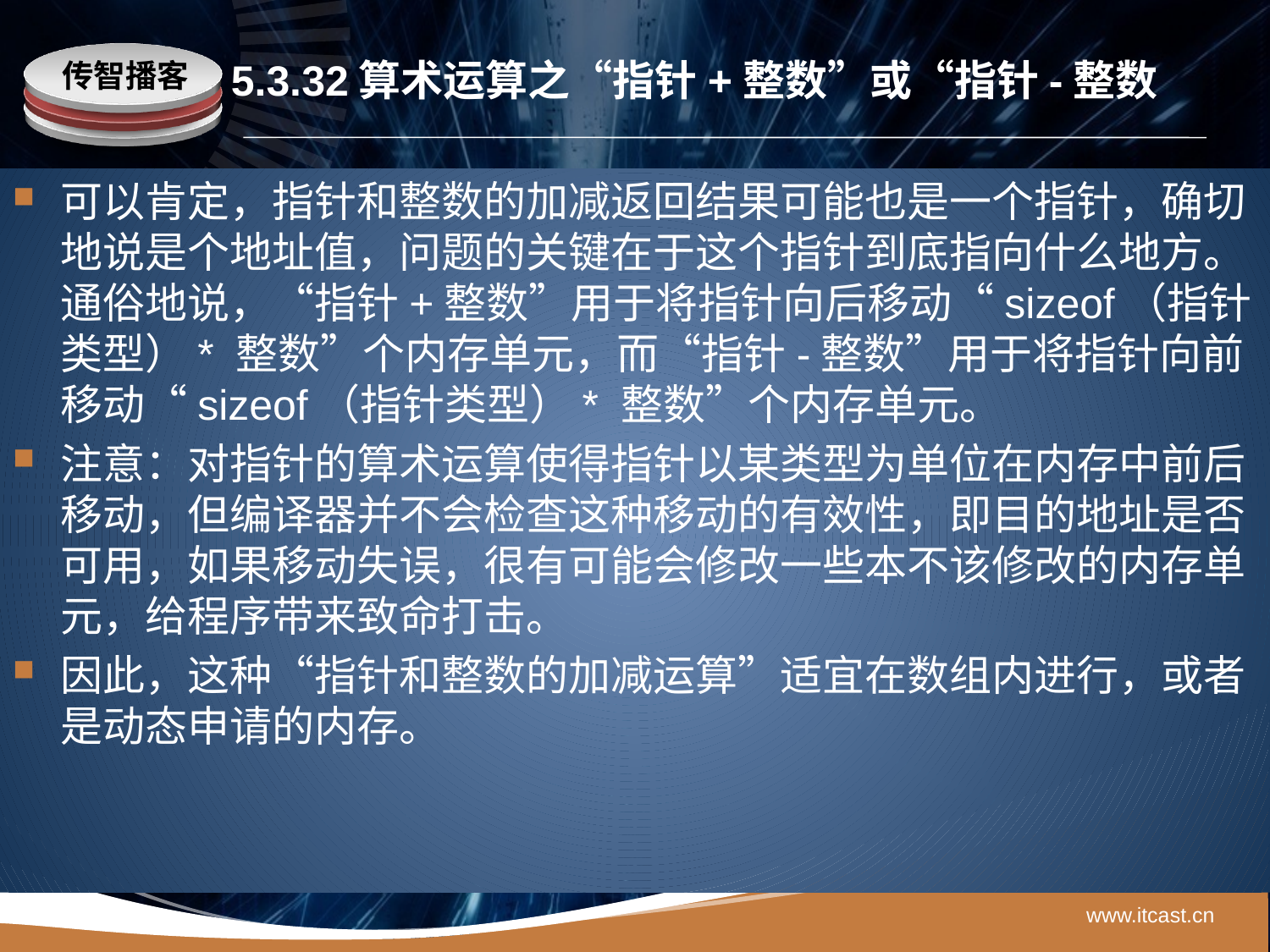

# 5.3.32算术运算之“指针+整数”或“指针-整数
可以肯定，指针和整数的加减返回结果可能也是一个指针，确切地说是个地址值，问题的关键在于这个指针到底指向什么地方。通俗地说，“指针+整数”用于将指针向后移动“sizeof（指针类型）* 整数”个内存单元，而“指针-整数”用于将指针向前移动“sizeof（指针类型）* 整数”个内存单元。
注意：对指针的算术运算使得指针以某类型为单位在内存中前后移动，但编译器并不会检查这种移动的有效性，即目的地址是否可用，如果移动失误，很有可能会修改一些本不该修改的内存单元，给程序带来致命打击。
因此，这种“指针和整数的加减运算”适宜在数组内进行，或者是动态申请的内存。
www.itcast.cn